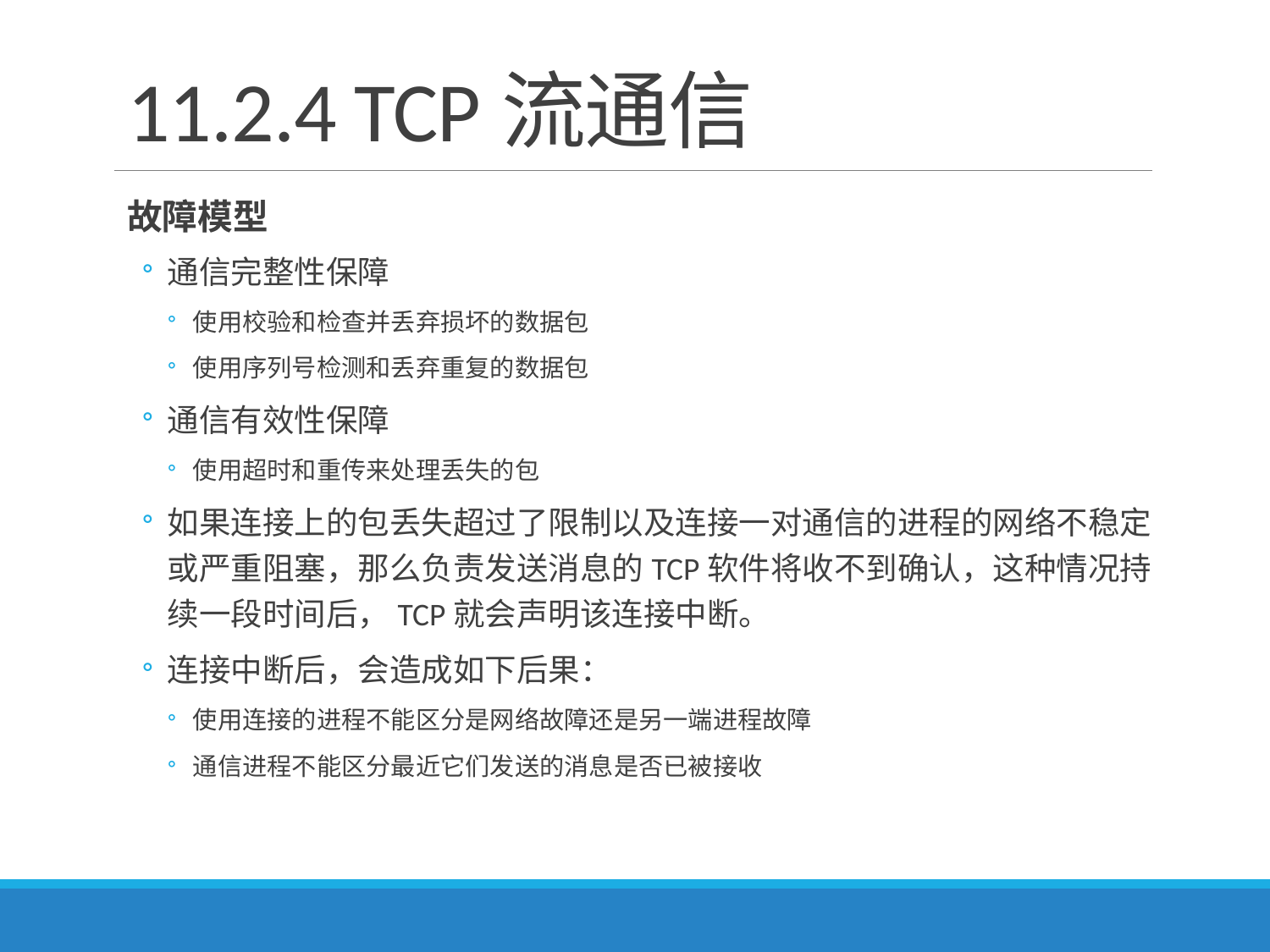

# 11.2.4 TCP流通信
故障模型
通信完整性保障
使用校验和检查并丢弃损坏的数据包
使用序列号检测和丢弃重复的数据包
通信有效性保障
使用超时和重传来处理丢失的包
如果连接上的包丢失超过了限制以及连接一对通信的进程的网络不稳定或严重阻塞，那么负责发送消息的TCP软件将收不到确认，这种情况持续一段时间后，TCP就会声明该连接中断。
连接中断后，会造成如下后果：
使用连接的进程不能区分是网络故障还是另一端进程故障
通信进程不能区分最近它们发送的消息是否已被接收

22